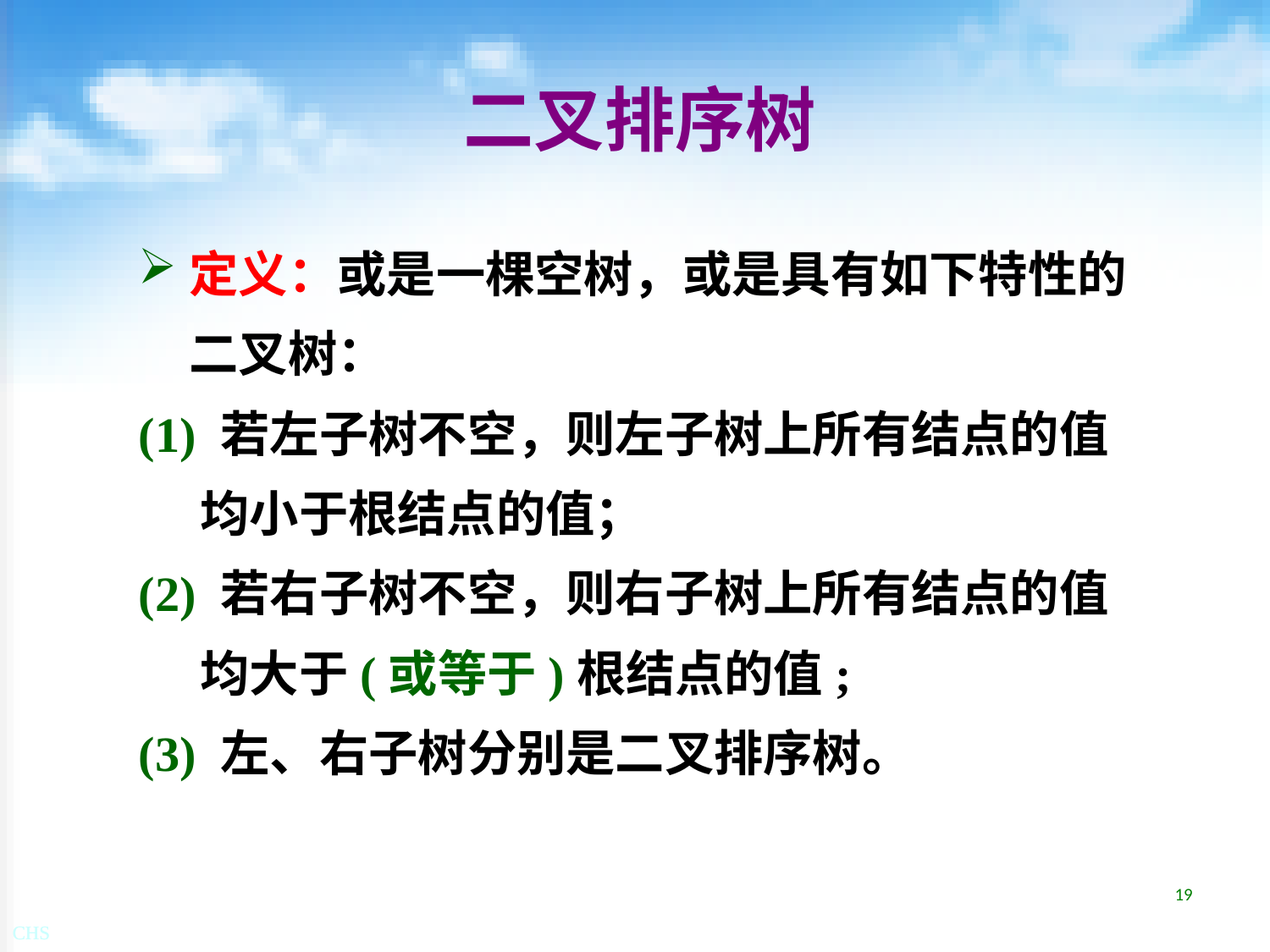

# 二叉排序树
定义：或是一棵空树，或是具有如下特性的二叉树：
(1) 若左子树不空，则左子树上所有结点的值均小于根结点的值；
(2) 若右子树不空，则右子树上所有结点的值均大于(或等于)根结点的值;
(3) 左、右子树分别是二叉排序树。
19